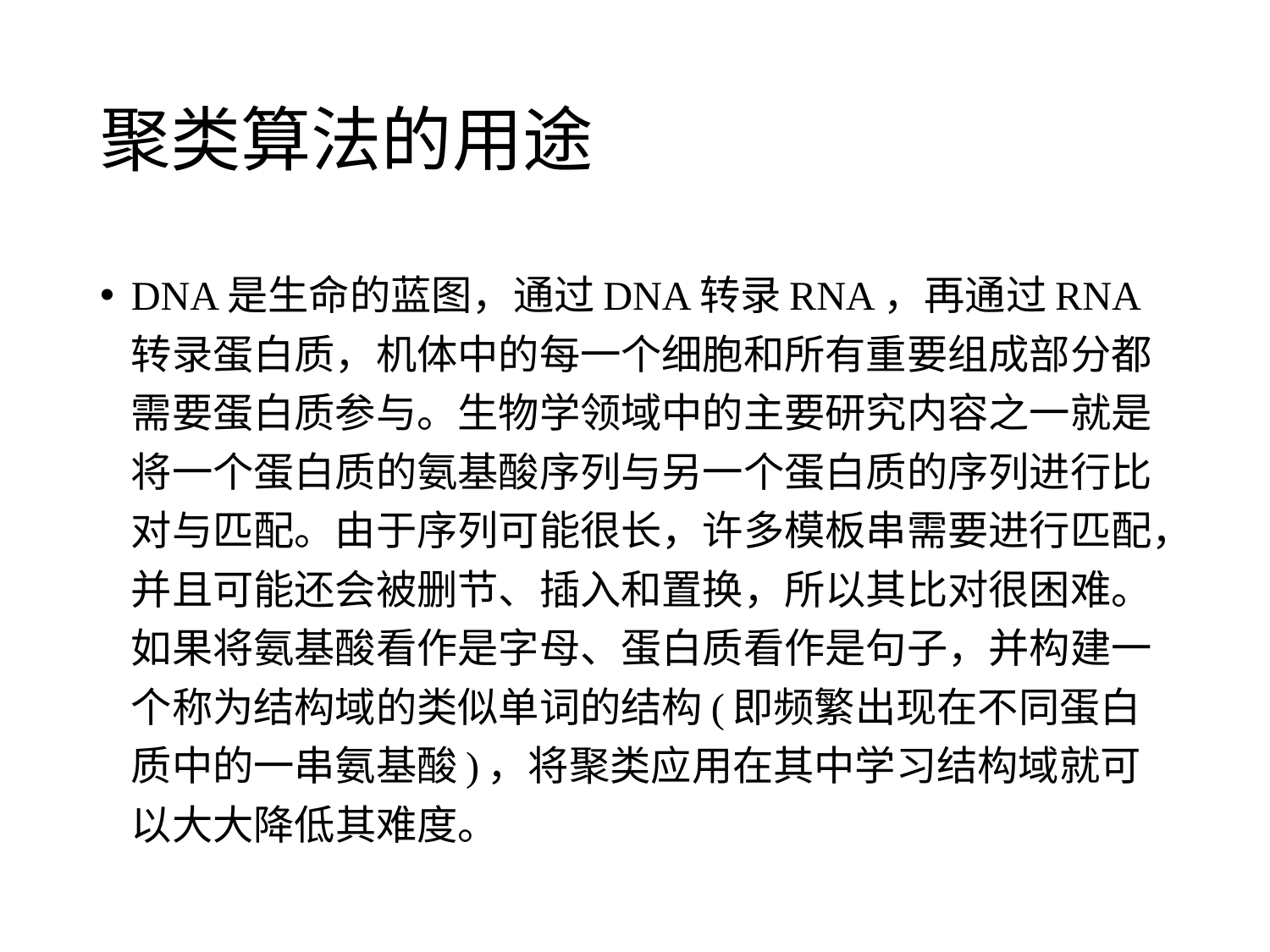

# 聚类算法的用途
DNA是生命的蓝图，通过DNA转录RNA，再通过RNA转录蛋白质，机体中的每一个细胞和所有重要组成部分都需要蛋白质参与。生物学领域中的主要研究内容之一就是将一个蛋白质的氨基酸序列与另一个蛋白质的序列进行比对与匹配。由于序列可能很长，许多模板串需要进行匹配，并且可能还会被删节、插入和置换，所以其比对很困难。如果将氨基酸看作是字母、蛋白质看作是句子，并构建一个称为结构域的类似单词的结构(即频繁出现在不同蛋白质中的一串氨基酸)，将聚类应用在其中学习结构域就可以大大降低其难度。